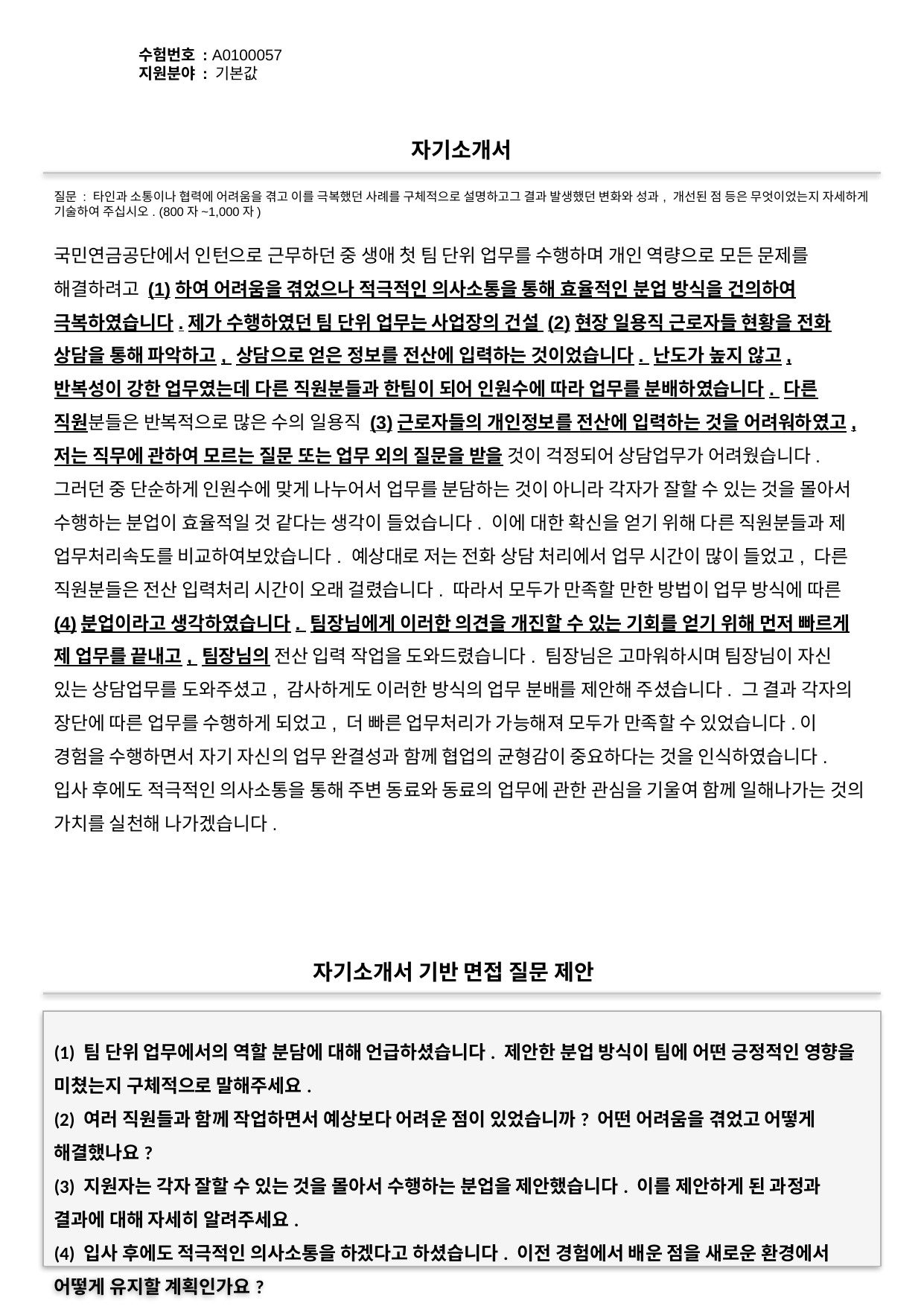

수험번호 : A0100057
지원분야 : 기본값
#

자기소개서

질문 : 타인과 소통이나 협력에 어려움을 겪고 이를 극복했던 사례를 구체적으로 설명하고그 결과 발생했던 변화와 성과, 개선된 점 등은 무엇이었는지 자세하게 기술하여 주십시오. (800자~1,000자)

국민연금공단에서 인턴으로 근무하던 중 생애 첫 팀 단위 업무를 수행하며 개인 역량으로 모든 문제를 해결하려고 (1)하여 어려움을 겪었으나 적극적인 의사소통을 통해 효율적인 분업 방식을 건의하여 극복하였습니다.제가 수행하였던 팀 단위 업무는 사업장의 건설 (2)현장 일용직 근로자들 현황을 전화 상담을 통해 파악하고, 상담으로 얻은 정보를 전산에 입력하는 것이었습니다. 난도가 높지 않고, 반복성이 강한 업무였는데 다른 직원분들과 한팀이 되어 인원수에 따라 업무를 분배하였습니다. 다른 직원분들은 반복적으로 많은 수의 일용직 (3)근로자들의 개인정보를 전산에 입력하는 것을 어려워하였고, 저는 직무에 관하여 모르는 질문 또는 업무 외의 질문을 받을 것이 걱정되어 상담업무가 어려웠습니다. 그러던 중 단순하게 인원수에 맞게 나누어서 업무를 분담하는 것이 아니라 각자가 잘할 수 있는 것을 몰아서 수행하는 분업이 효율적일 것 같다는 생각이 들었습니다. 이에 대한 확신을 얻기 위해 다른 직원분들과 제 업무처리속도를 비교하여보았습니다. 예상대로 저는 전화 상담 처리에서 업무 시간이 많이 들었고, 다른 직원분들은 전산 입력처리 시간이 오래 걸렸습니다. 따라서 모두가 만족할 만한 방법이 업무 방식에 따른 (4)분업이라고 생각하였습니다. 팀장님에게 이러한 의견을 개진할 수 있는 기회를 얻기 위해 먼저 빠르게 제 업무를 끝내고, 팀장님의 전산 입력 작업을 도와드렸습니다. 팀장님은 고마워하시며 팀장님이 자신 있는 상담업무를 도와주셨고, 감사하게도 이러한 방식의 업무 분배를 제안해 주셨습니다. 그 결과 각자의 장단에 따른 업무를 수행하게 되었고, 더 빠른 업무처리가 가능해져 모두가 만족할 수 있었습니다.이 경험을 수행하면서 자기 자신의 업무 완결성과 함께 협업의 균형감이 중요하다는 것을 인식하였습니다. 입사 후에도 적극적인 의사소통을 통해 주변 동료와 동료의 업무에 관한 관심을 기울여 함께 일해나가는 것의 가치를 실천해 나가겠습니다.

자기소개서 기반 면접 질문 제안

(1) 팀 단위 업무에서의 역할 분담에 대해 언급하셨습니다. 제안한 분업 방식이 팀에 어떤 긍정적인 영향을 미쳤는지 구체적으로 말해주세요.
(2) 여러 직원들과 함께 작업하면서 예상보다 어려운 점이 있었습니까? 어떤 어려움을 겪었고 어떻게 해결했나요?
(3) 지원자는 각자 잘할 수 있는 것을 몰아서 수행하는 분업을 제안했습니다. 이를 제안하게 된 과정과 결과에 대해 자세히 알려주세요.
(4) 입사 후에도 적극적인 의사소통을 하겠다고 하셨습니다. 이전 경험에서 배운 점을 새로운 환경에서 어떻게 유지할 계획인가요?